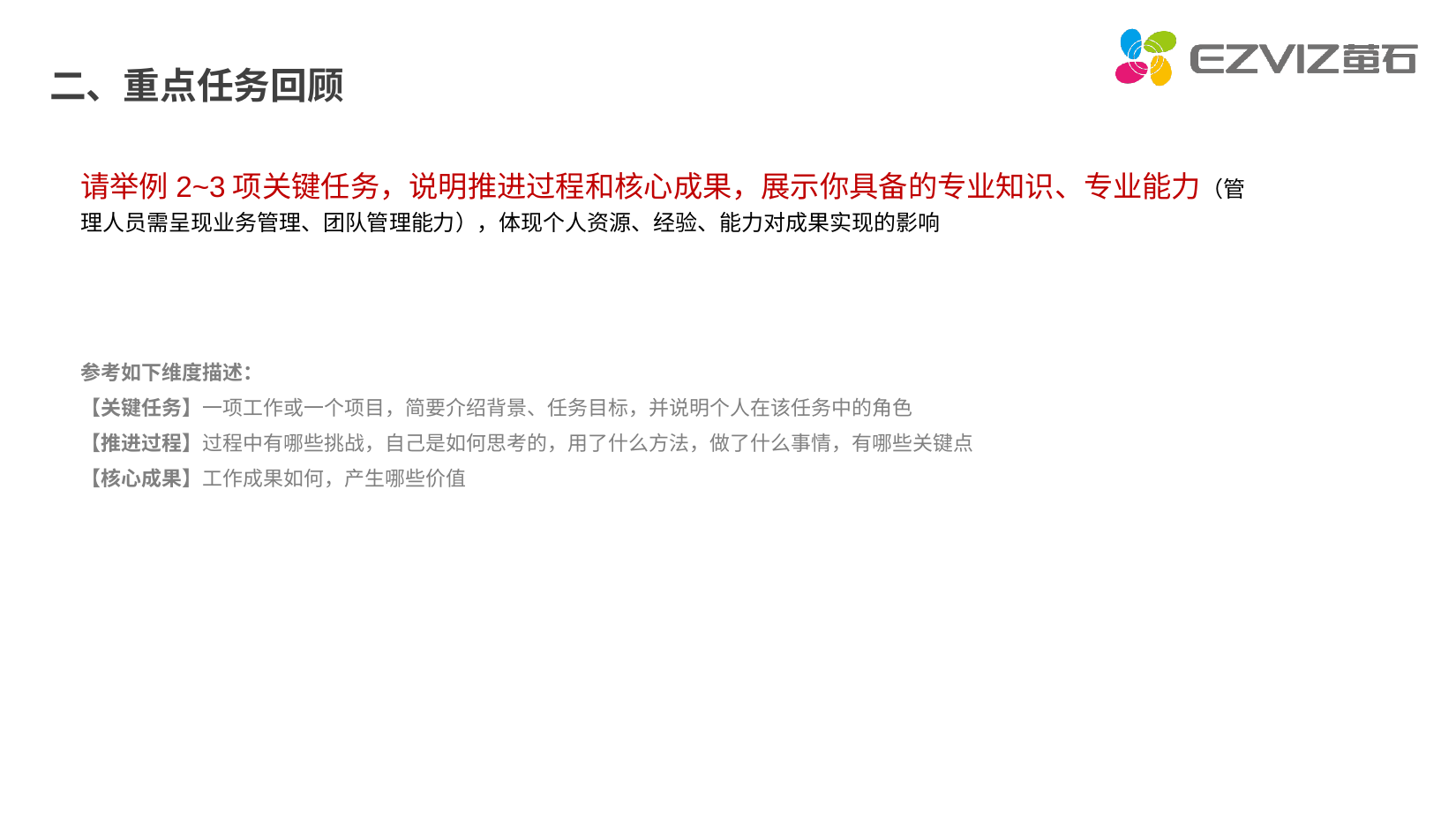

二、重点任务回顾
请举例2~3项关键任务，说明推进过程和核心成果，展示你具备的专业知识、专业能力（管理人员需呈现业务管理、团队管理能力），体现个人资源、经验、能力对成果实现的影响
参考如下维度描述：
【关键任务】一项工作或一个项目，简要介绍背景、任务目标，并说明个人在该任务中的角色
【推进过程】过程中有哪些挑战，自己是如何思考的，用了什么方法，做了什么事情，有哪些关键点
【核心成果】工作成果如何，产生哪些价值